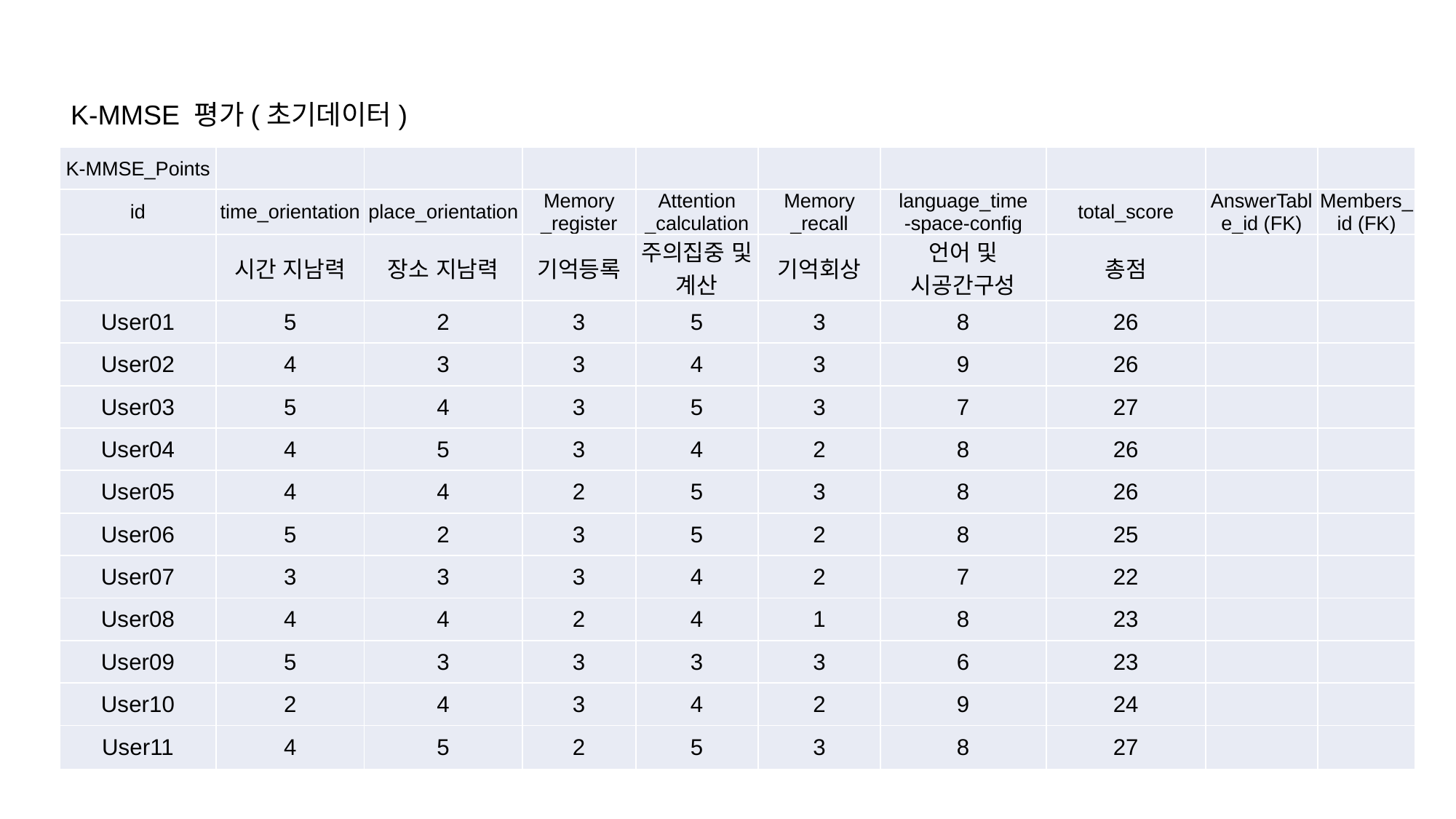

# K-MMSE 평가(초기데이터)
| K-MMSE\_Points |  |  |  |  |  |  |  |  |  |
| --- | --- | --- | --- | --- | --- | --- | --- | --- | --- |
| id | time\_orientation | place\_orientation | Memory \_register | Attention \_calculation | Memory \_recall | language\_time -space-config | total\_score | AnswerTable\_id (FK) | Members\_id (FK) |
|  | 시간 지남력 | 장소 지남력 | 기억등록 | 주의집중 및 계산 | 기억회상 | 언어 및 시공간구성 | 총점 |  |  |
| User01 | 5 | 2 | 3 | 5 | 3 | 8 | 26 |  |  |
| User02 | 4 | 3 | 3 | 4 | 3 | 9 | 26 |  |  |
| User03 | 5 | 4 | 3 | 5 | 3 | 7 | 27 |  |  |
| User04 | 4 | 5 | 3 | 4 | 2 | 8 | 26 |  |  |
| User05 | 4 | 4 | 2 | 5 | 3 | 8 | 26 |  |  |
| User06 | 5 | 2 | 3 | 5 | 2 | 8 | 25 |  |  |
| User07 | 3 | 3 | 3 | 4 | 2 | 7 | 22 |  |  |
| User08 | 4 | 4 | 2 | 4 | 1 | 8 | 23 |  |  |
| User09 | 5 | 3 | 3 | 3 | 3 | 6 | 23 |  |  |
| User10 | 2 | 4 | 3 | 4 | 2 | 9 | 24 |  |  |
| User11 | 4 | 5 | 2 | 5 | 3 | 8 | 27 |  |  |